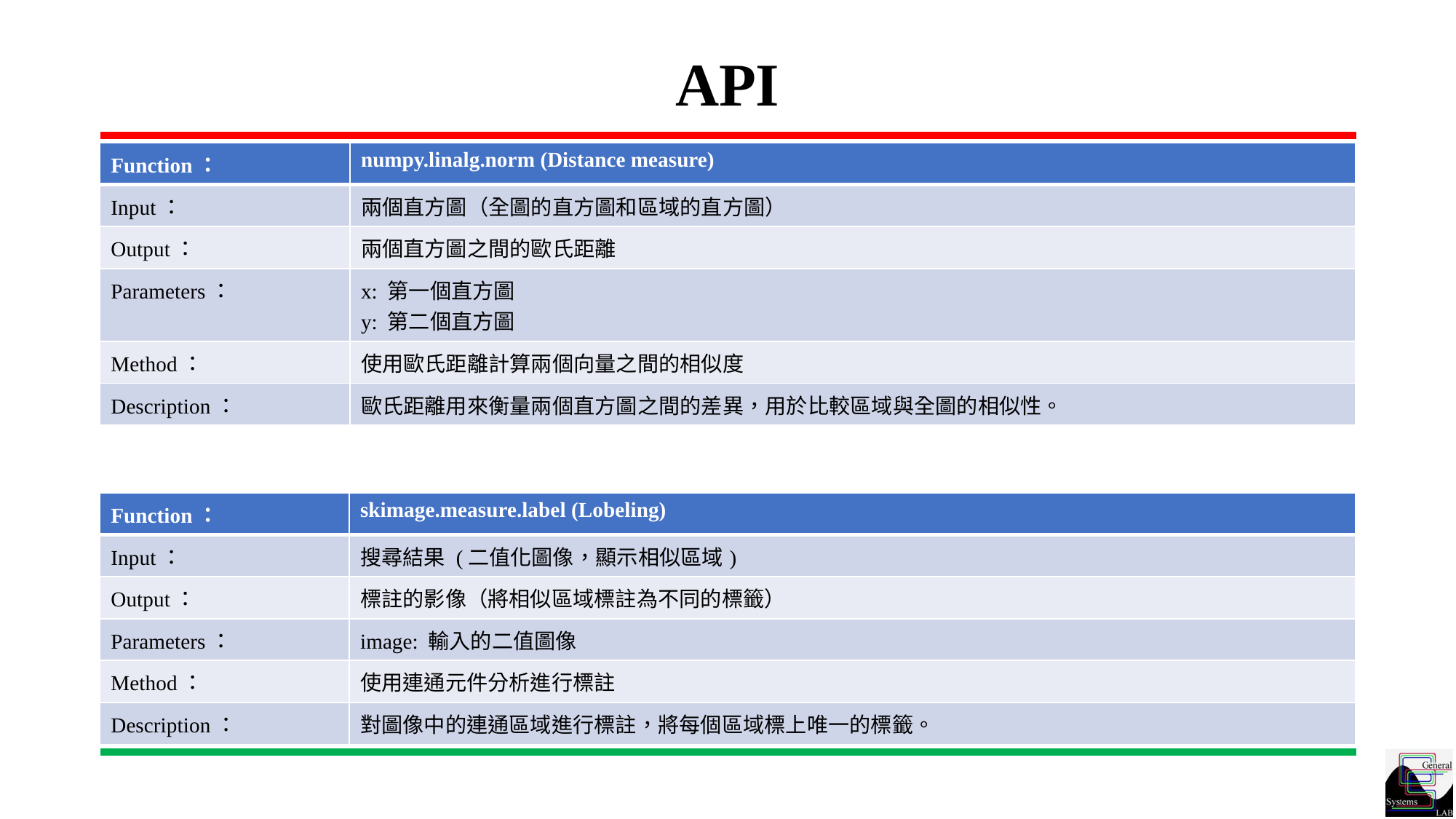

API

| Function： | numpy.linalg.norm (Distance measure) |
| --- | --- |
| Input： | 兩個直方圖（全圖的直方圖和區域的直方圖） |
| Output： | 兩個直方圖之間的歐氏距離 |
| Parameters： | x: 第一個直方圖 y: 第二個直方圖 |
| Method： | 使用歐氏距離計算兩個向量之間的相似度 |
| Description： | 歐氏距離用來衡量兩個直方圖之間的差異，用於比較區域與全圖的相似性。 |
| Function： | skimage.measure.label (Lobeling) |
| --- | --- |
| Input： | 搜尋結果 (二值化圖像，顯示相似區域) |
| Output： | 標註的影像（將相似區域標註為不同的標籤） |
| Parameters： | image: 輸入的二值圖像 |
| Method： | 使用連通元件分析進行標註 |
| Description： | 對圖像中的連通區域進行標註，將每個區域標上唯一的標籤。 |